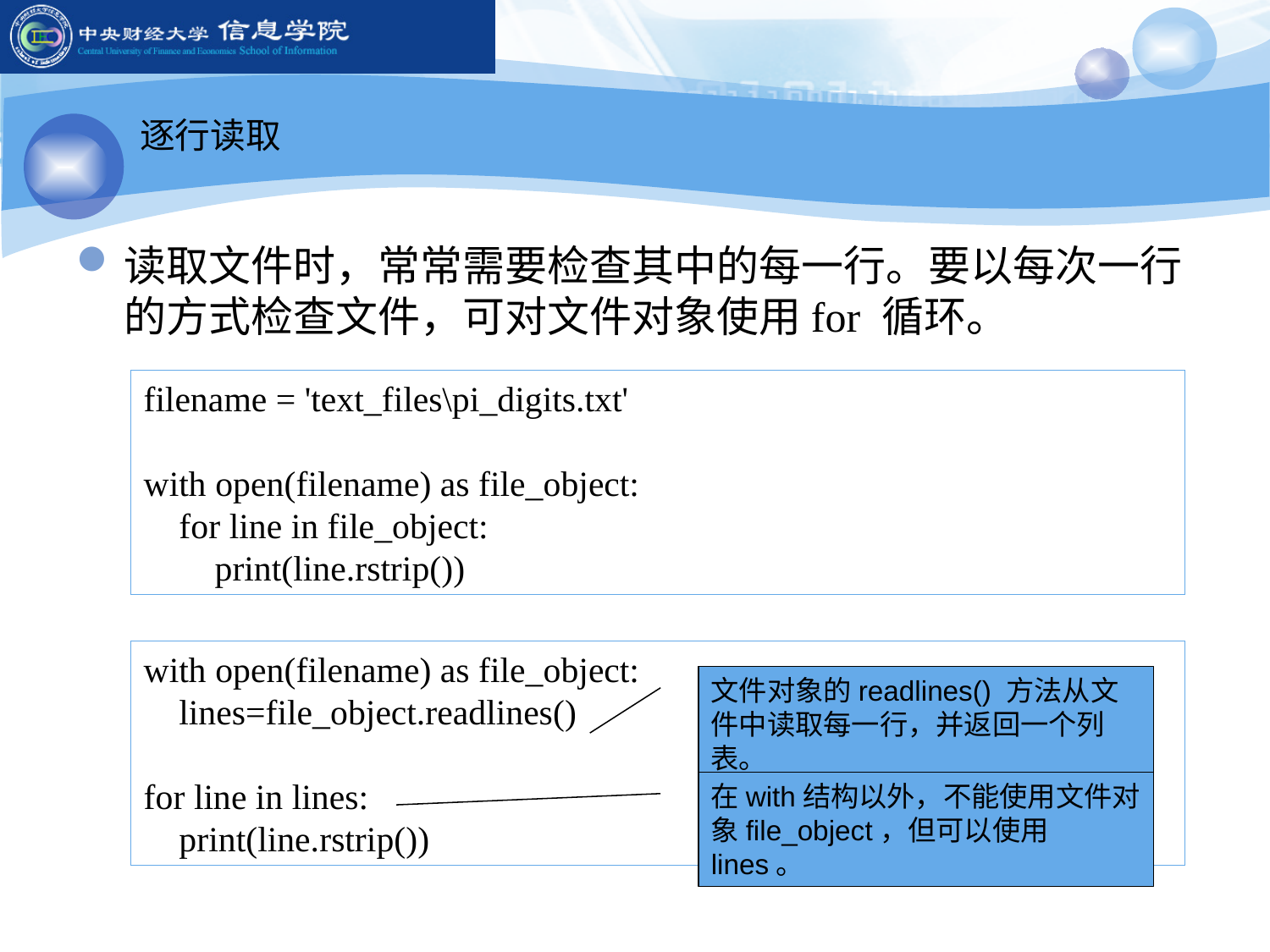

逐行读取
读取文件时，常常需要检查其中的每一行。要以每次一行的方式检查文件，可对文件对象使用for 循环。
filename = 'text_files\pi_digits.txt'

with open(filename) as file_object:
    for line in file_object:
        print(line.rstrip())
with open(filename) as file_object:
    lines=file_object.readlines()

for line in lines:
    print(line.rstrip())
文件对象的readlines() 方法从文件中读取每一行，并返回一个列表。
在with结构以外，不能使用文件对象file_object，但可以使用lines。